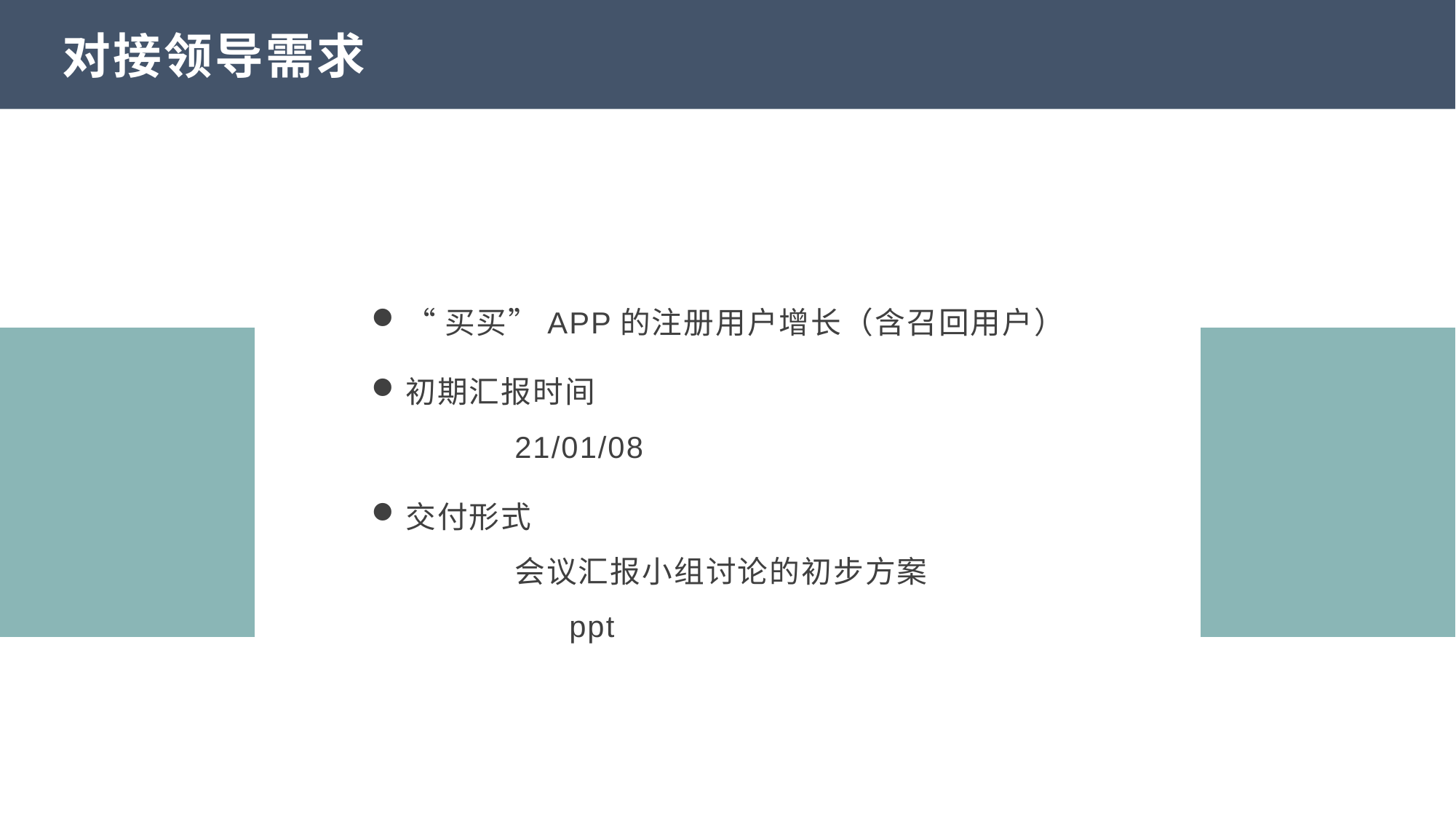

对接领导需求
“买买”APP的注册用户增长（含召回用户）
初期汇报时间
	21/01/08
交付形式
	会议汇报小组讨论的初步方案
	ppt